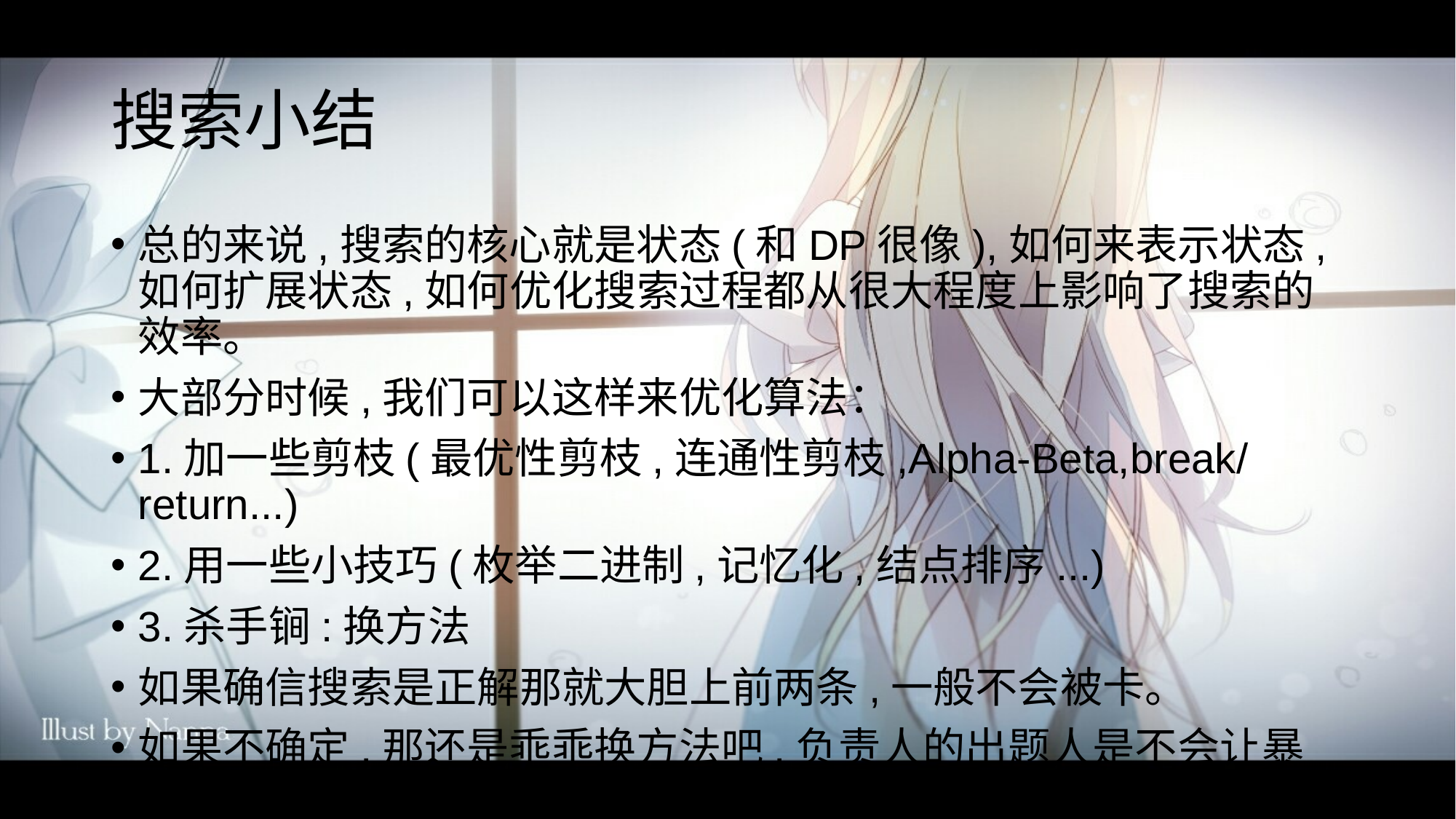

# 搜索小结
总的来说,搜索的核心就是状态(和DP很像),如何来表示状态,如何扩展状态,如何优化搜索过程都从很大程度上影响了搜索的效率。
大部分时候,我们可以这样来优化算法：
1.加一些剪枝(最优性剪枝,连通性剪枝,Alpha-Beta,break/return...)
2.用一些小技巧(枚举二进制,记忆化,结点排序...)
3.杀手锏:换方法
如果确信搜索是正解那就大胆上前两条,一般不会被卡。
如果不确定,那还是乖乖换方法吧,负责人的出题人是不会让暴力水过的。